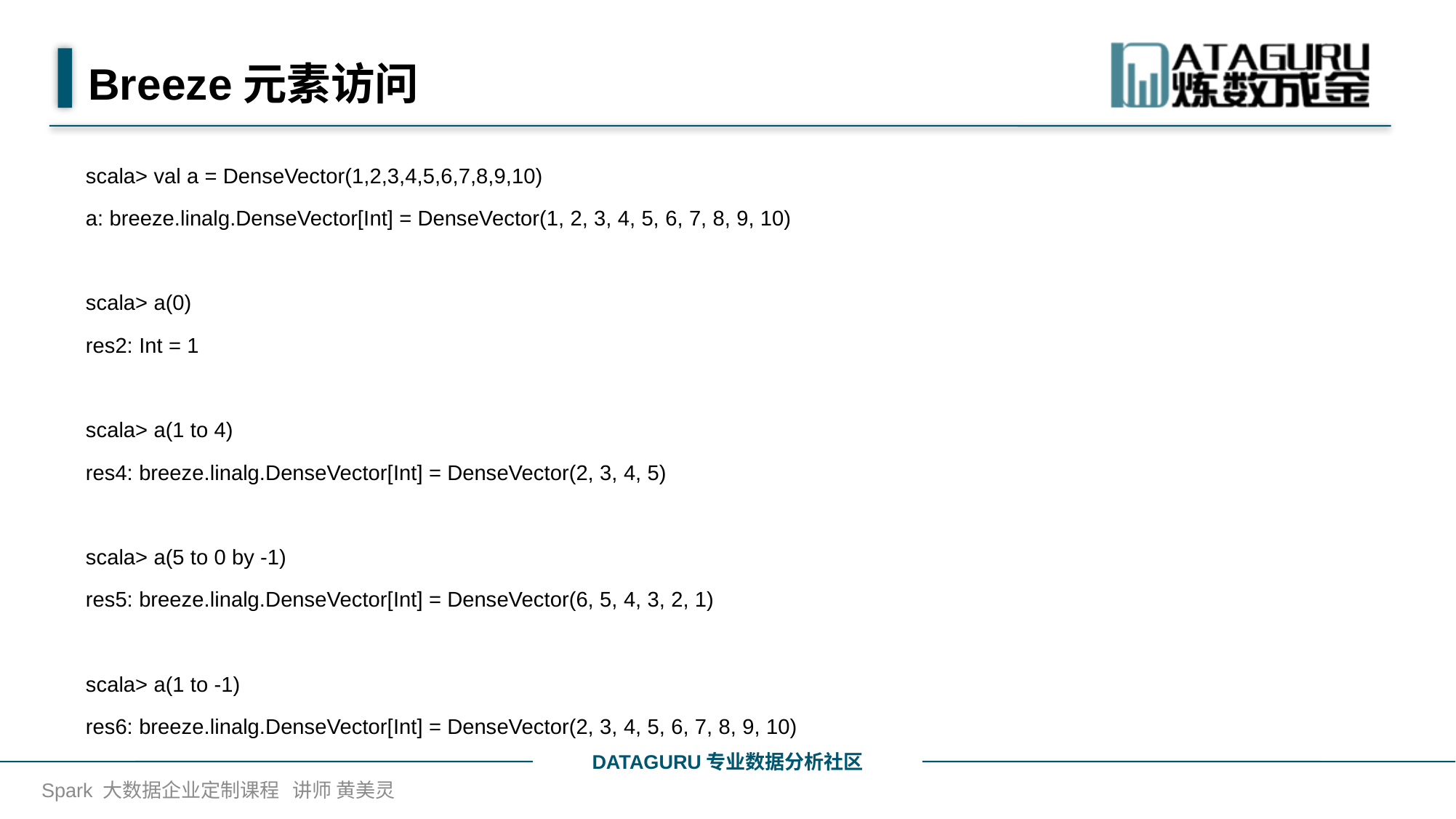

# Breeze元素访问
scala> val a = DenseVector(1,2,3,4,5,6,7,8,9,10)
a: breeze.linalg.DenseVector[Int] = DenseVector(1, 2, 3, 4, 5, 6, 7, 8, 9, 10)

scala> a(0)
res2: Int = 1

scala> a(1 to 4)
res4: breeze.linalg.DenseVector[Int] = DenseVector(2, 3, 4, 5)

scala> a(5 to 0 by -1)
res5: breeze.linalg.DenseVector[Int] = DenseVector(6, 5, 4, 3, 2, 1)

scala> a(1 to -1)
res6: breeze.linalg.DenseVector[Int] = DenseVector(2, 3, 4, 5, 6, 7, 8, 9, 10)